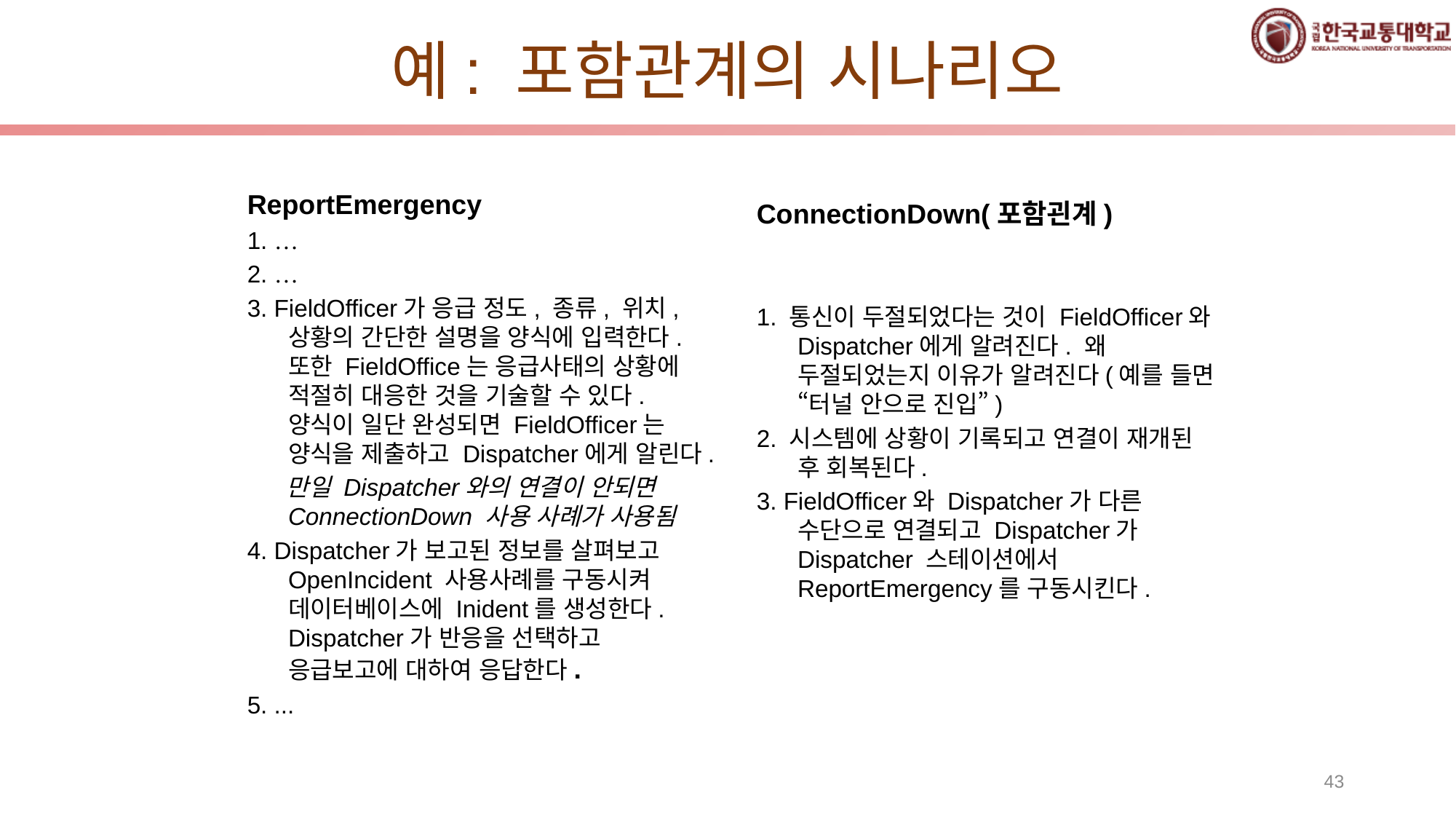

예: 포함관계의 시나리오
ReportEmergency
1. …
2. …
3. FieldOfficer가 응급 정도, 종류, 위치, 상황의 간단한 설명을 양식에 입력한다. 또한 FieldOffice는 응급사태의 상황에 적절히 대응한 것을 기술할 수 있다. 양식이 일단 완성되면 FieldOfficer는 양식을 제출하고 Dispatcher에게 알린다.
     만일 Dispatcher와의 연결이 안되면 ConnectionDown 사용 사례가 사용됨
4. Dispatcher가 보고된 정보를 살펴보고 OpenIncident 사용사례를 구동시켜 데이터베이스에 Inident를 생성한다. Dispatcher가 반응을 선택하고 응급보고에 대하여 응답한다.
5. ...
ConnectionDown(포함괸계)

1. 통신이 두절되었다는 것이 FieldOfficer와 Dispatcher에게 알려진다. 왜 두절되었는지 이유가 알려진다(예를 들면 “터널 안으로 진입”)
2. 시스템에 상황이 기록되고 연결이 재개된 후 회복된다.
3. FieldOfficer와 Dispatcher가 다른 수단으로 연결되고 Dispatcher가 Dispatcher 스테이션에서 ReportEmergency를 구동시킨다.
43